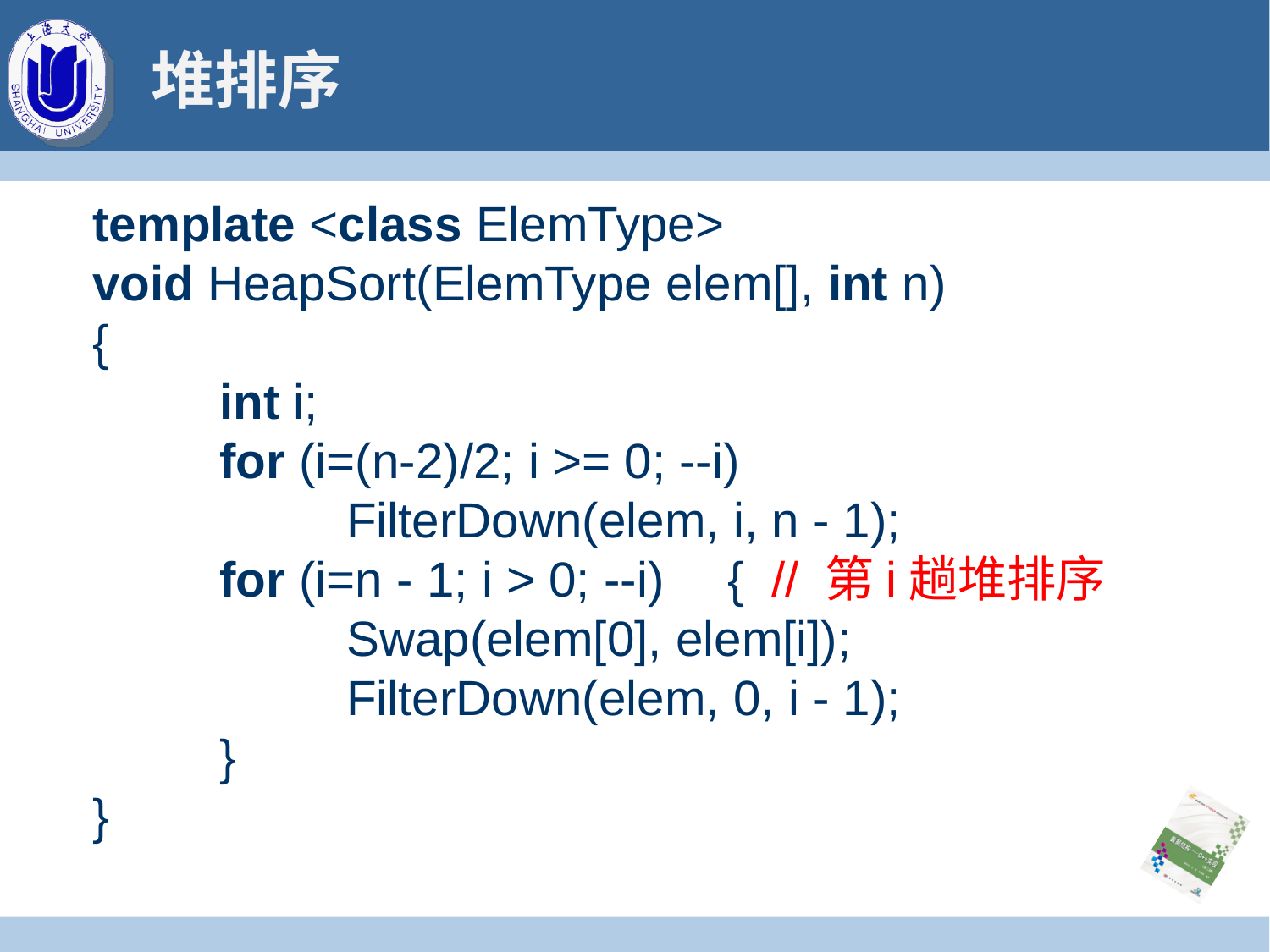

# 堆排序
template <class ElemType>
void HeapSort(ElemType elem[], int n)
{
	int i;
	for (i=(n-2)/2; i >= 0; --i)
		FilterDown(elem, i, n - 1);
	for (i=n - 1; i > 0; --i)	{  // 第i趟堆排序
		Swap(elem[0], elem[i]);
		FilterDown(elem, 0, i - 1);
	}
}